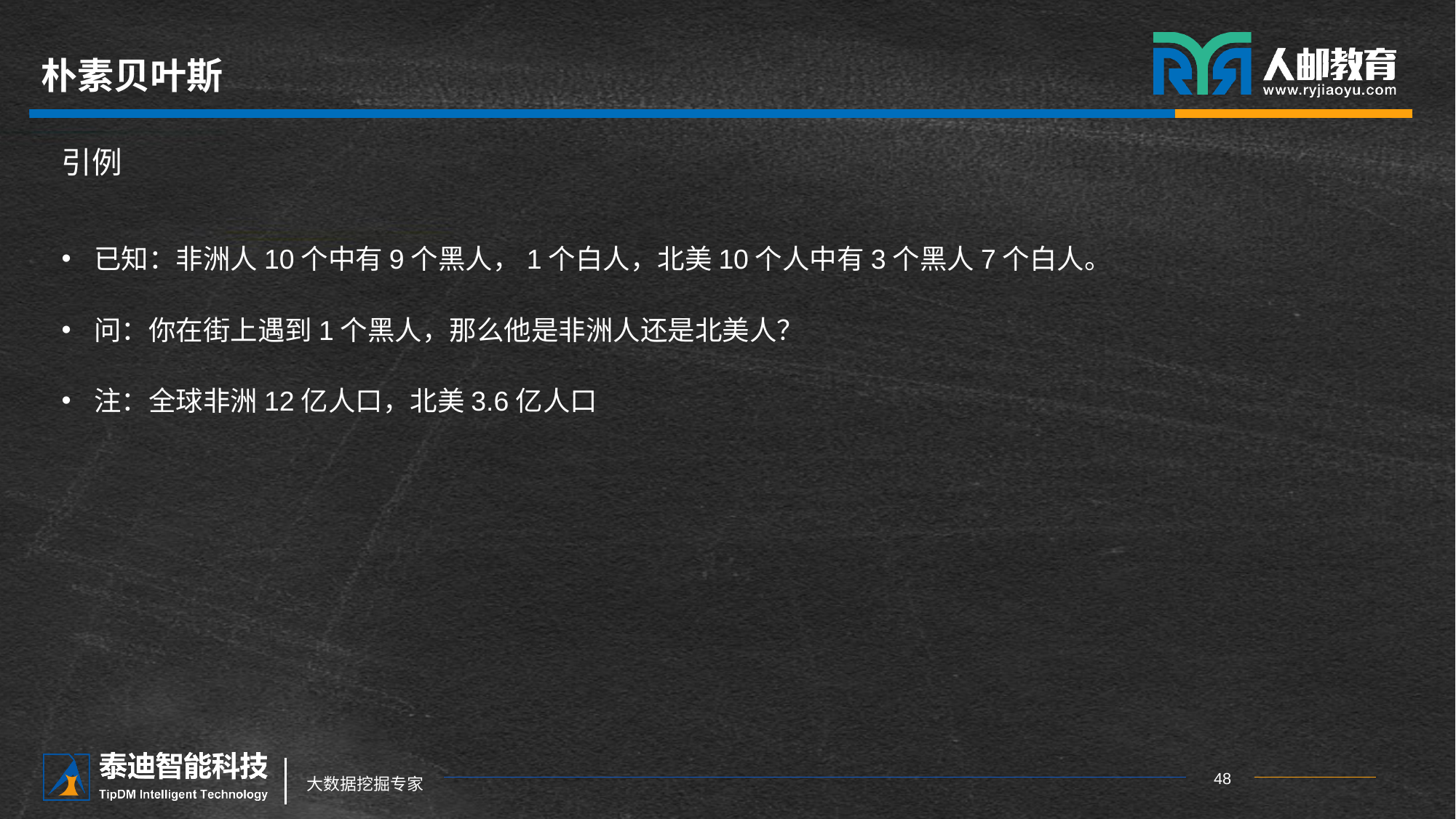

# 朴素贝叶斯
引例
已知：非洲人10个中有9个黑人，1个白人，北美10个人中有3个黑人7个白人。
问：你在街上遇到1个黑人，那么他是非洲人还是北美人？
注：全球非洲12亿人口，北美3.6亿人口